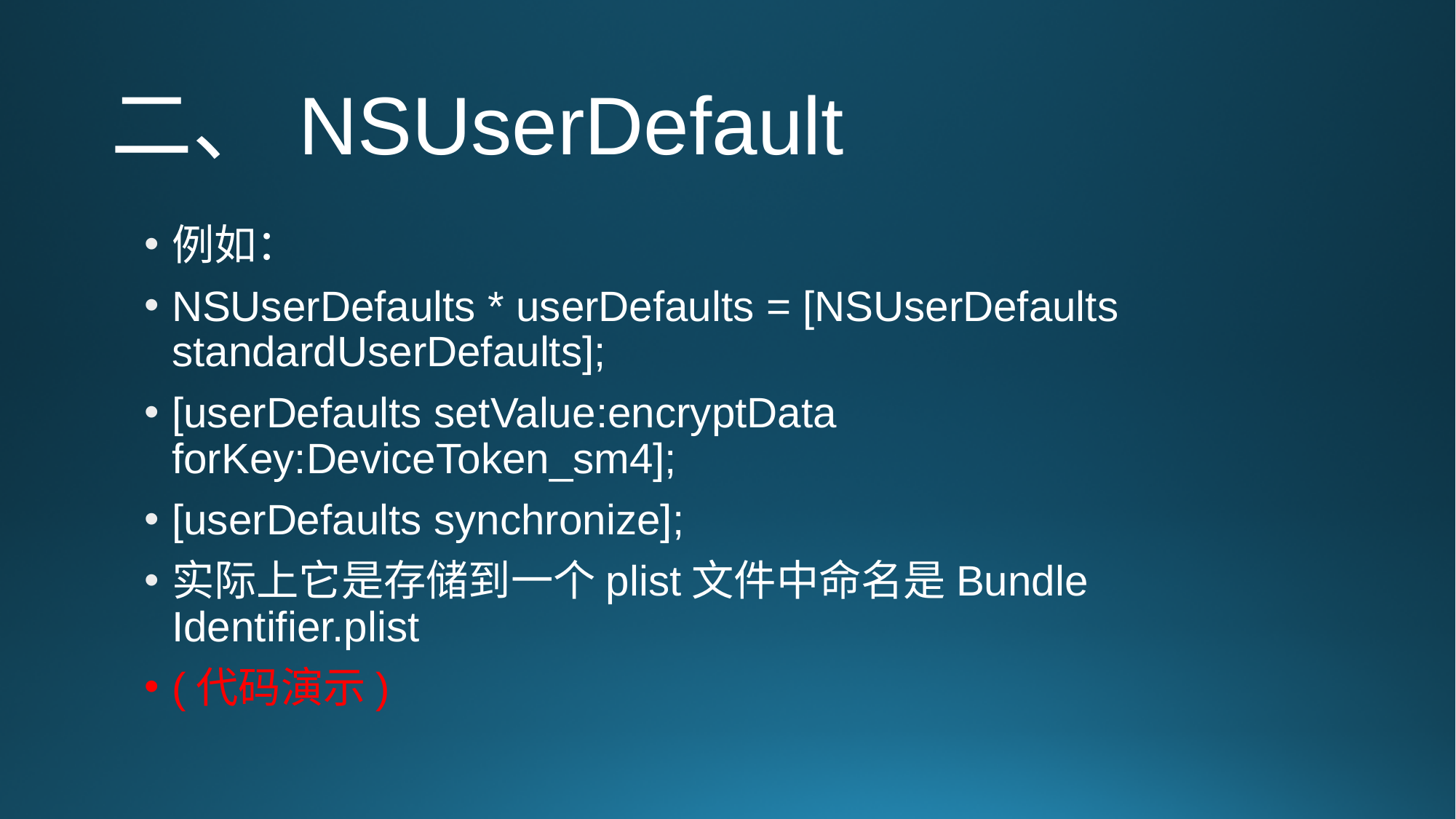

# 二、NSUserDefault
例如：
NSUserDefaults * userDefaults = [NSUserDefaults standardUserDefaults];
[userDefaults setValue:encryptData forKey:DeviceToken_sm4];
[userDefaults synchronize];
实际上它是存储到一个plist文件中命名是Bundle Identifier.plist
(代码演示)